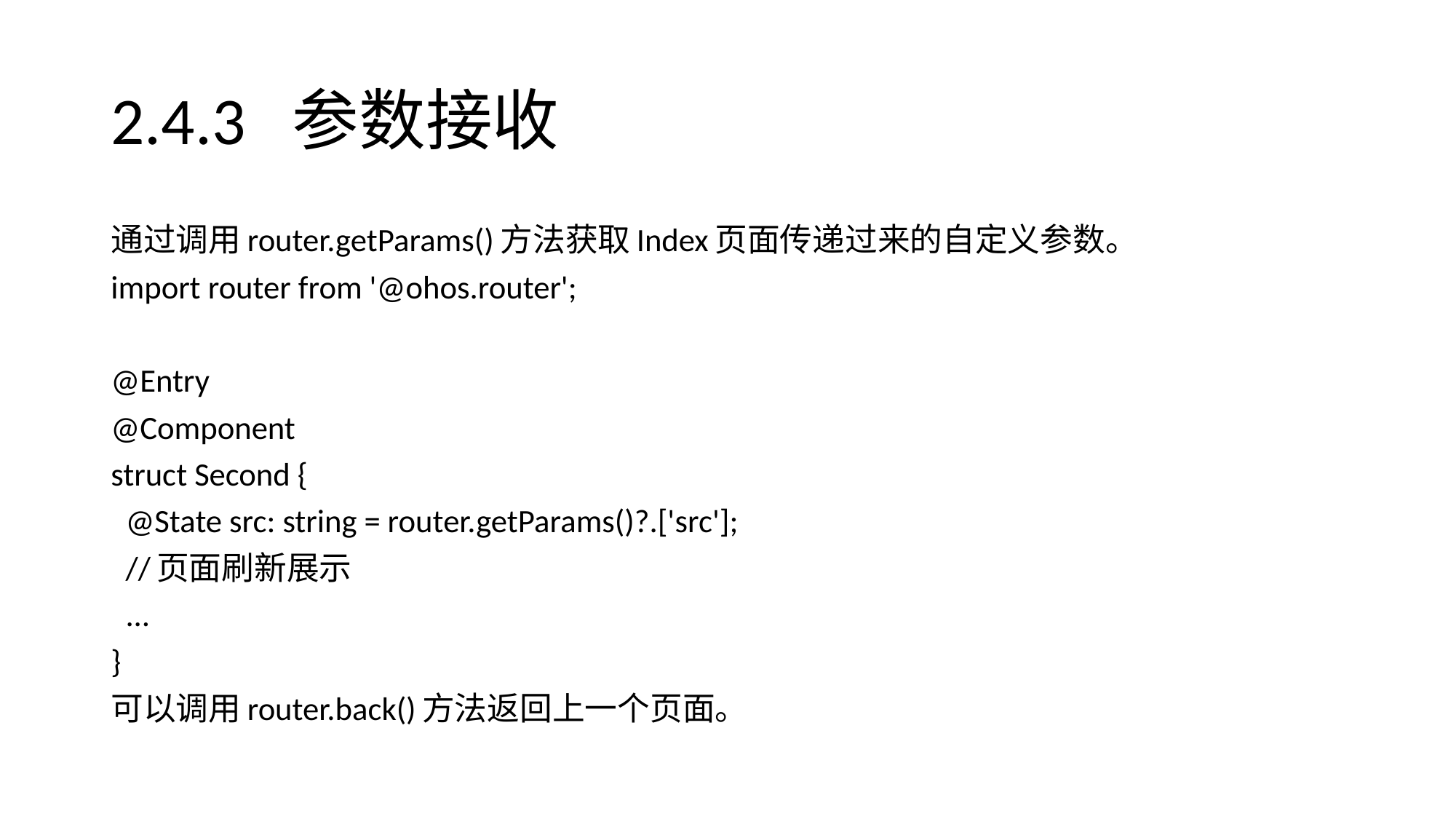

# 2.4.3  参数接收
通过调用router.getParams()方法获取Index页面传递过来的自定义参数。
import router from '@ohos.router';

@Entry
@Component
struct Second {
  @State src: string = router.getParams()?.['src'];
  //页面刷新展示
  ...
}
可以调用router.back()方法返回上一个页面。